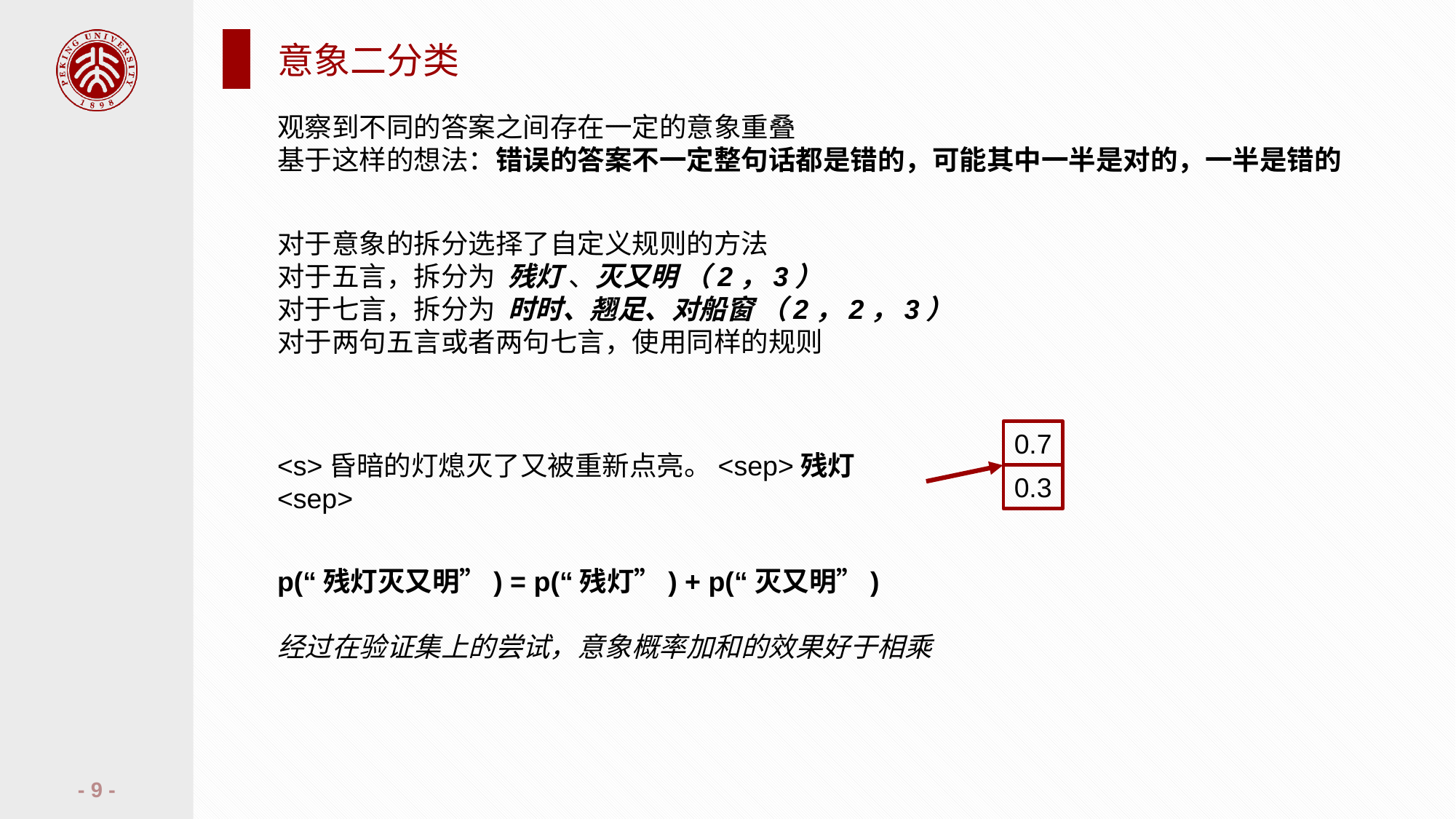

# 意象二分类
观察到不同的答案之间存在一定的意象重叠
基于这样的想法：错误的答案不一定整句话都是错的，可能其中一半是对的，一半是错的
对于意象的拆分选择了自定义规则的方法
对于五言，拆分为  残灯 、灭又明 （2，3）
对于七言，拆分为  时时、翘足、对船窗 （2，2，3）
对于两句五言或者两句七言，使用同样的规则
0.7
<s>昏暗的灯熄灭了又被重新点亮。<sep>残灯<sep>
0.3
p(“残灯灭又明”) = p(“残灯”) + p(“灭又明”)

经过在验证集上的尝试，意象概率加和的效果好于相乘
- 9 -